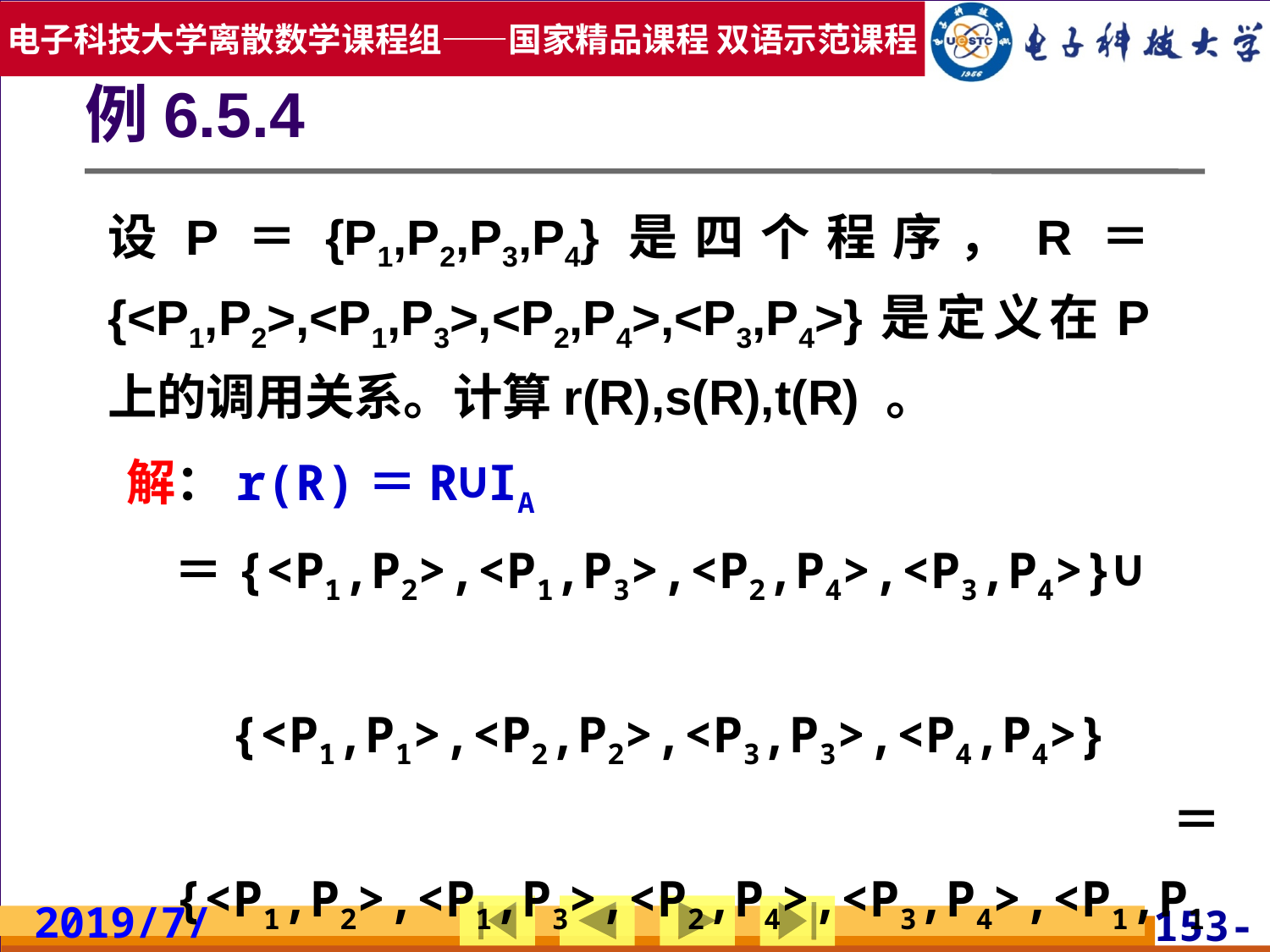

# 例6.5.4
设P＝{P1,P2,P3,P4}是四个程序，R＝{<P1,P2>,<P1,P3>,<P2,P4>,<P3,P4>}是定义在P上的调用关系。计算r(R),s(R),t(R) 。
解：r(R)＝R∪IA
	＝{<P1,P2>,<P1,P3>,<P2,P4>,<P3,P4>}∪
		{<P1,P1>,<P2,P2>,<P3,P3>,<P4,P4>}
	＝{<P1,P2>,<P1,P3>,<P2,P4>,<P3,P4>,<P1,P1>,
		<P2,P2>,<P3,P3>,<P4,P4>}。
	＝{<P1,P2>,<P1,P3>,<P2,P4>,<P3,P4>,<P1,P4>}。
2019/7/3